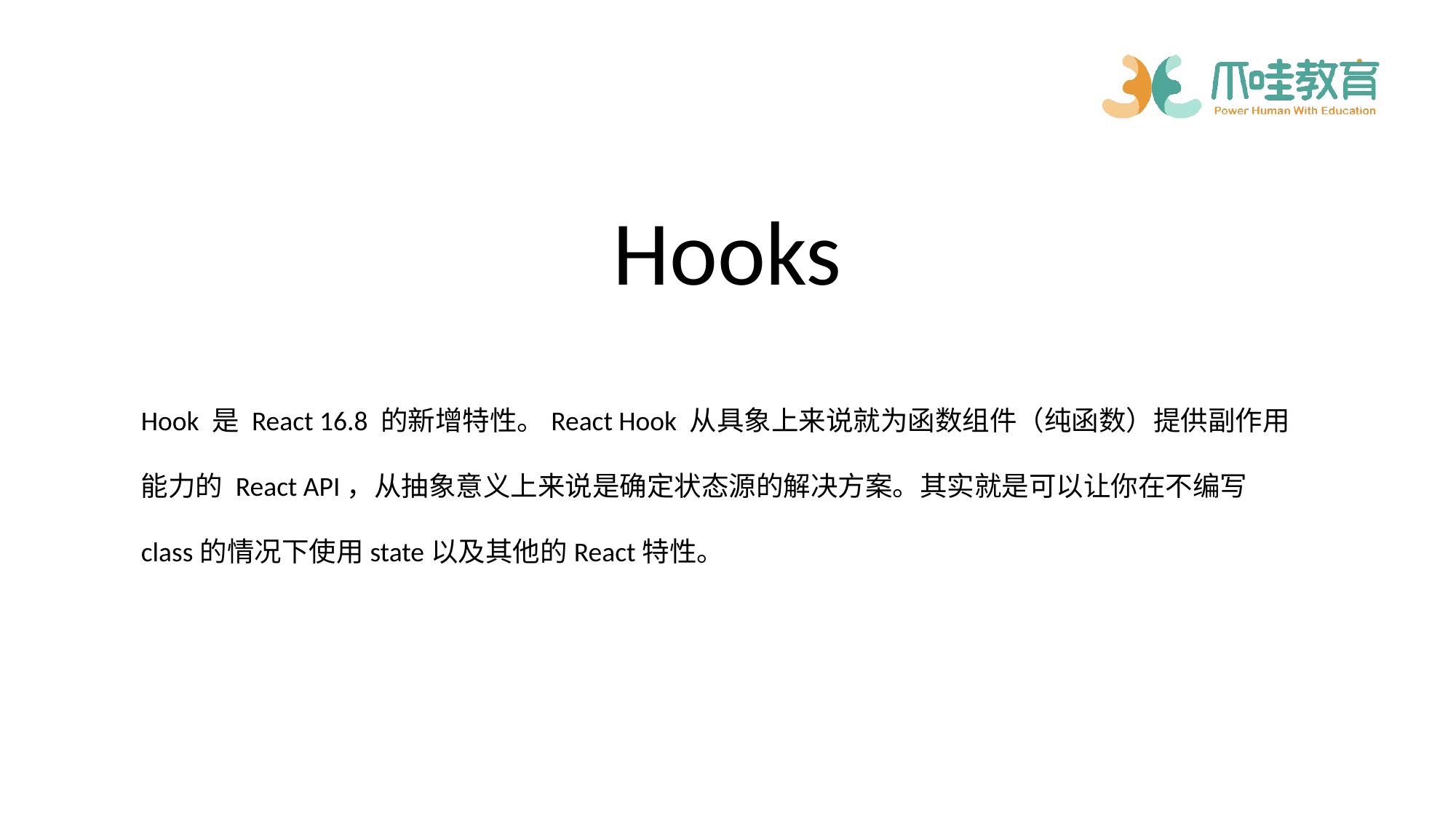

# Hooks
Hook 是 React 16.8 的新增特性。React Hook 从具象上来说就为函数组件（纯函数）提供副作用

能力的 React API，从抽象意义上来说是确定状态源的解决方案。其实就是可以让你在不编写

class的情况下使用state以及其他的React特性。